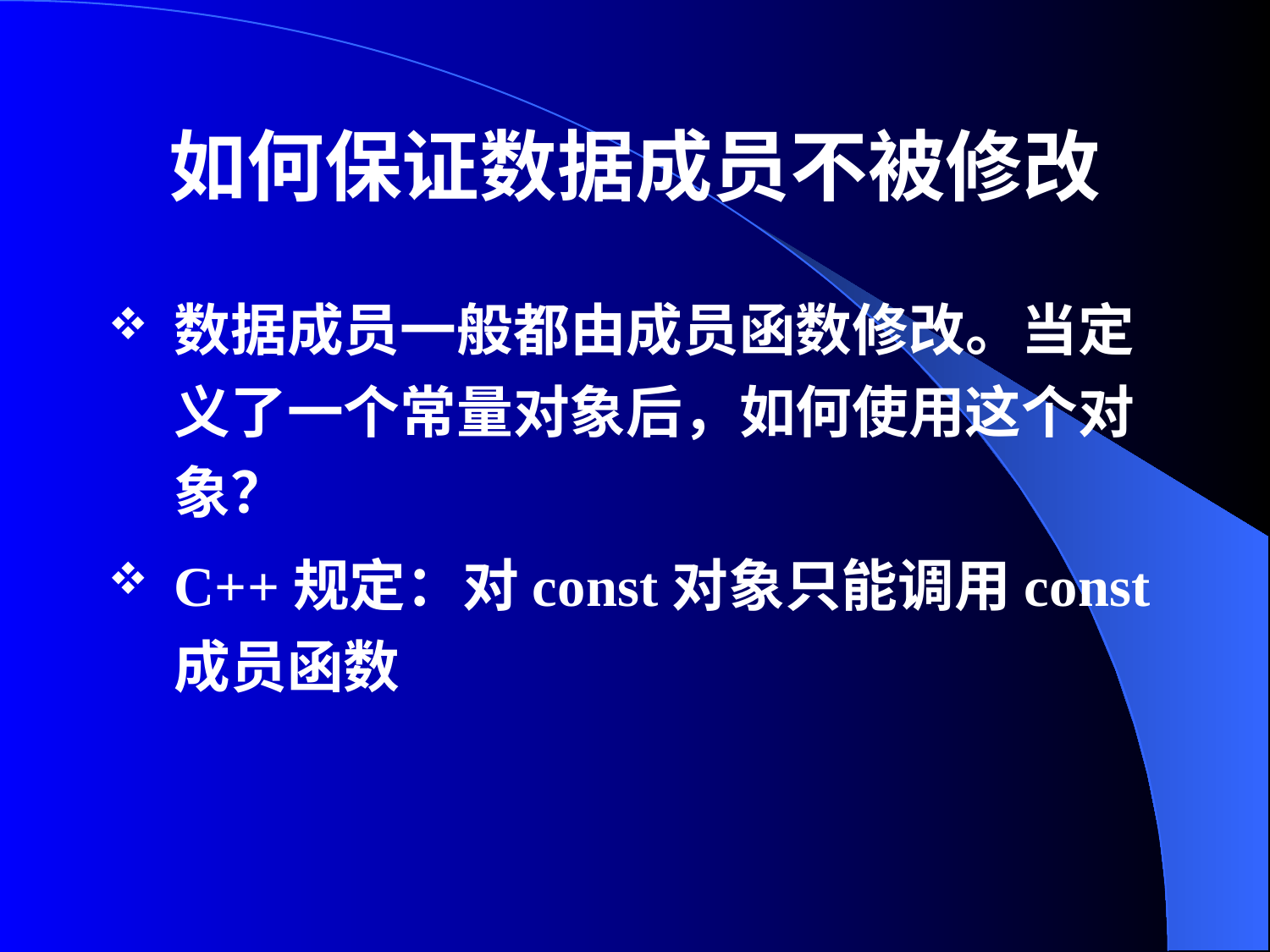

# 如何保证数据成员不被修改
数据成员一般都由成员函数修改。当定义了一个常量对象后，如何使用这个对象？
C++规定：对const对象只能调用const成员函数